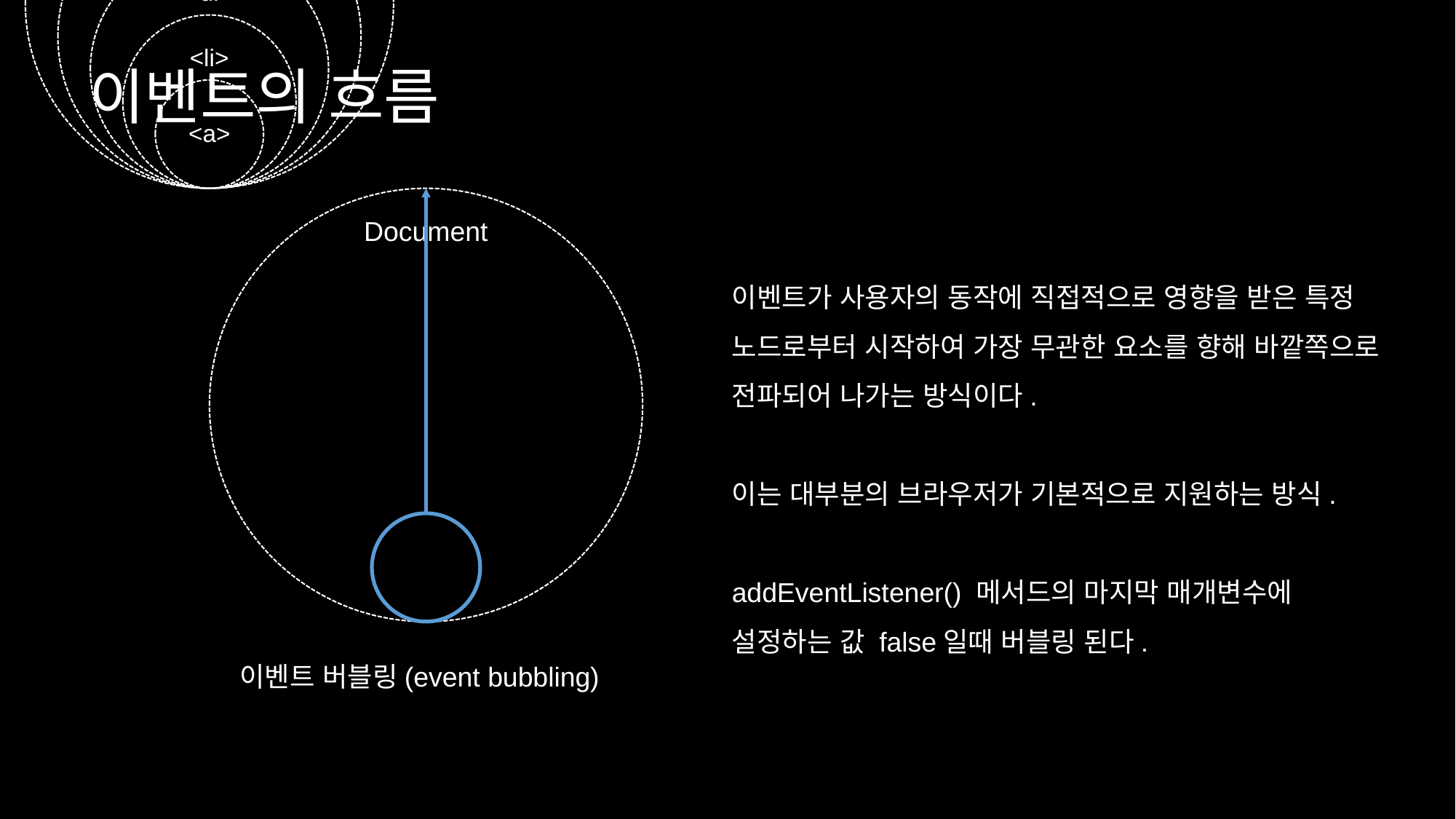

이벤트의 흐름
Document
<ul>
<li>
<a>
이벤트가 사용자의 동작에 직접적으로 영향을 받은 특정 노드로부터 시작하여 가장 무관한 요소를 향해 바깥쪽으로 전파되어 나가는 방식이다.

이는 대부분의 브라우저가 기본적으로 지원하는 방식.

addEventListener() 메서드의 마지막 매개변수에 설정하는 값 false일때 버블링 된다.

이벤트 버블링(event bubbling)